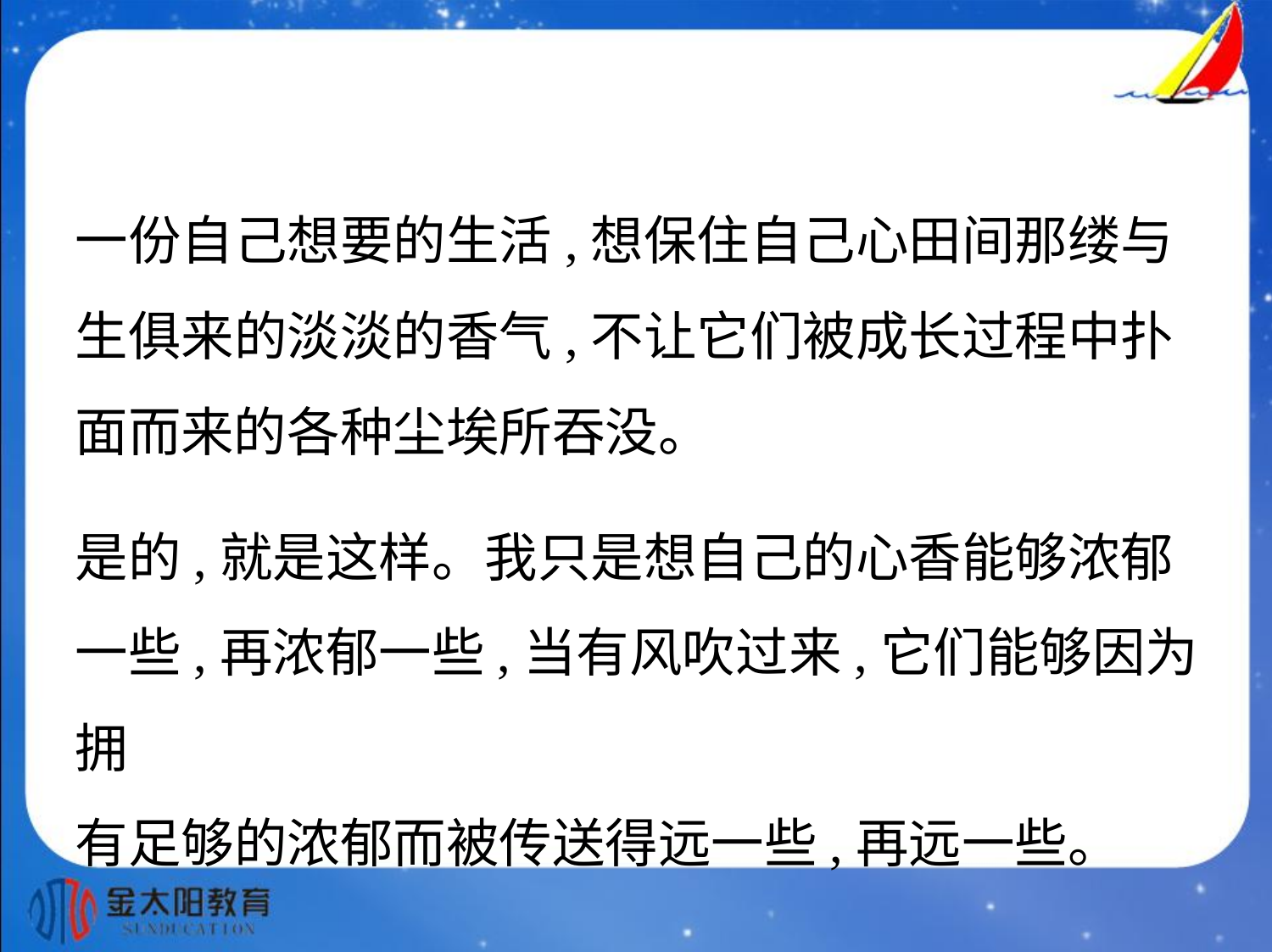

一份自己想要的生活,想保住自己心田间那缕与
生俱来的淡淡的香气,不让它们被成长过程中扑
面而来的各种尘埃所吞没。
是的,就是这样。我只是想自己的心香能够浓郁
一些,再浓郁一些,当有风吹过来,它们能够因为拥
有足够的浓郁而被传送得远一些,再远一些。